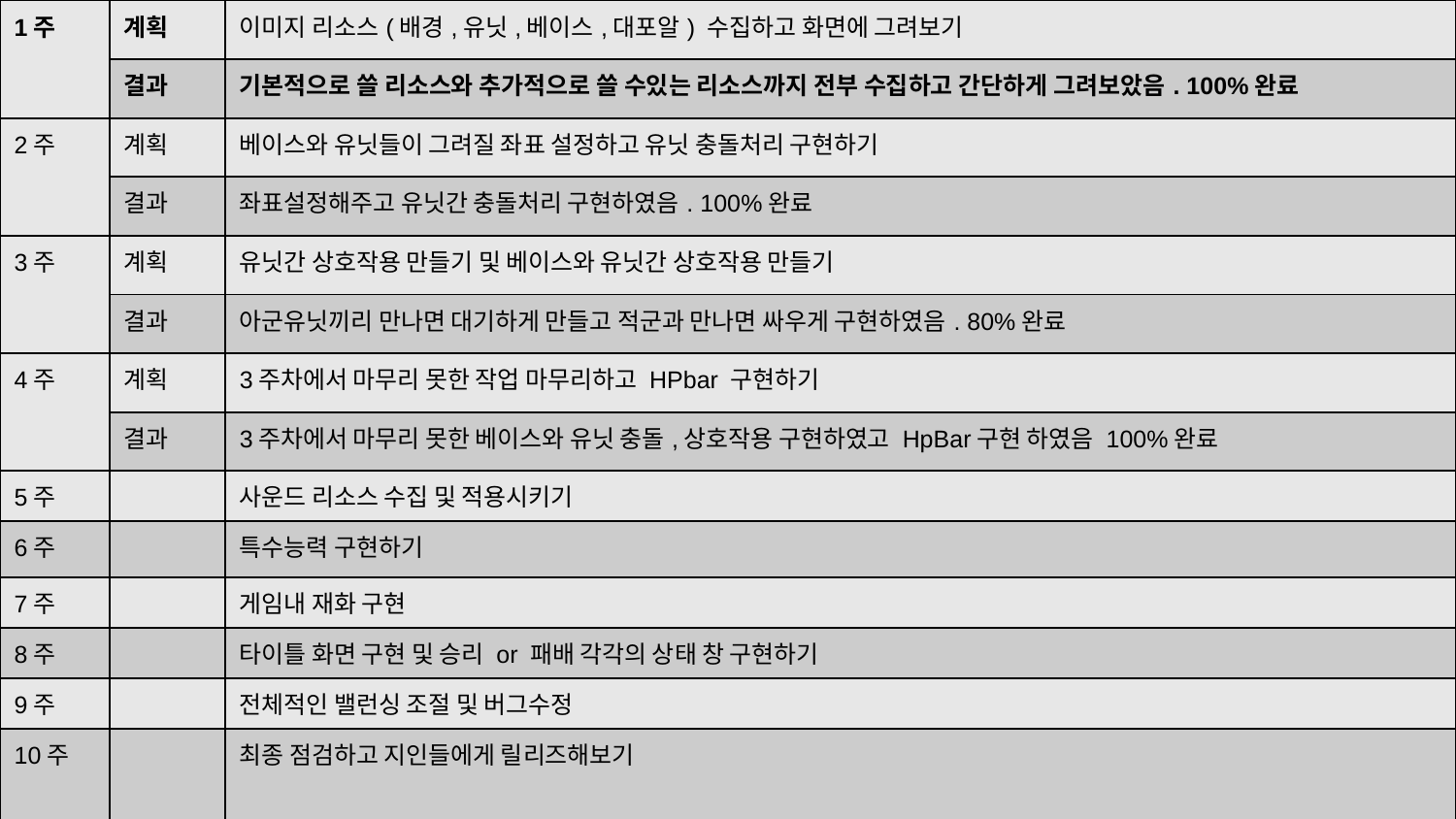

| 1주 | 계획 | 이미지 리소스(배경,유닛,베이스,대포알) 수집하고 화면에 그려보기 |
| --- | --- | --- |
|  | 결과 | 기본적으로 쓸 리소스와 추가적으로 쓸 수있는 리소스까지 전부 수집하고 간단하게 그려보았음. 100%완료 |
| 2주 | 계획 | 베이스와 유닛들이 그려질 좌표 설정하고 유닛 충돌처리 구현하기 |
|  | 결과 | 좌표설정해주고 유닛간 충돌처리 구현하였음. 100%완료 |
| 3주 | 계획 | 유닛간 상호작용 만들기 및 베이스와 유닛간 상호작용 만들기 |
|  | 결과 | 아군유닛끼리 만나면 대기하게 만들고 적군과 만나면 싸우게 구현하였음. 80%완료 |
| 4주 | 계획 | 3주차에서 마무리 못한 작업 마무리하고 HPbar 구현하기 |
|  | 결과 | 3주차에서 마무리 못한 베이스와 유닛 충돌,상호작용 구현하였고 HpBar구현 하였음 100%완료 |
| 5주 |  | 사운드 리소스 수집 및 적용시키기 |
| 6주 |  | 특수능력 구현하기 |
| 7주 |  | 게임내 재화 구현 |
| 8주 |  | 타이틀 화면 구현 및 승리 or 패배 각각의 상태 창 구현하기 |
| 9주 |  | 전체적인 밸런싱 조절 및 버그수정 |
| 10주 |  | 최종 점검하고 지인들에게 릴리즈해보기 |